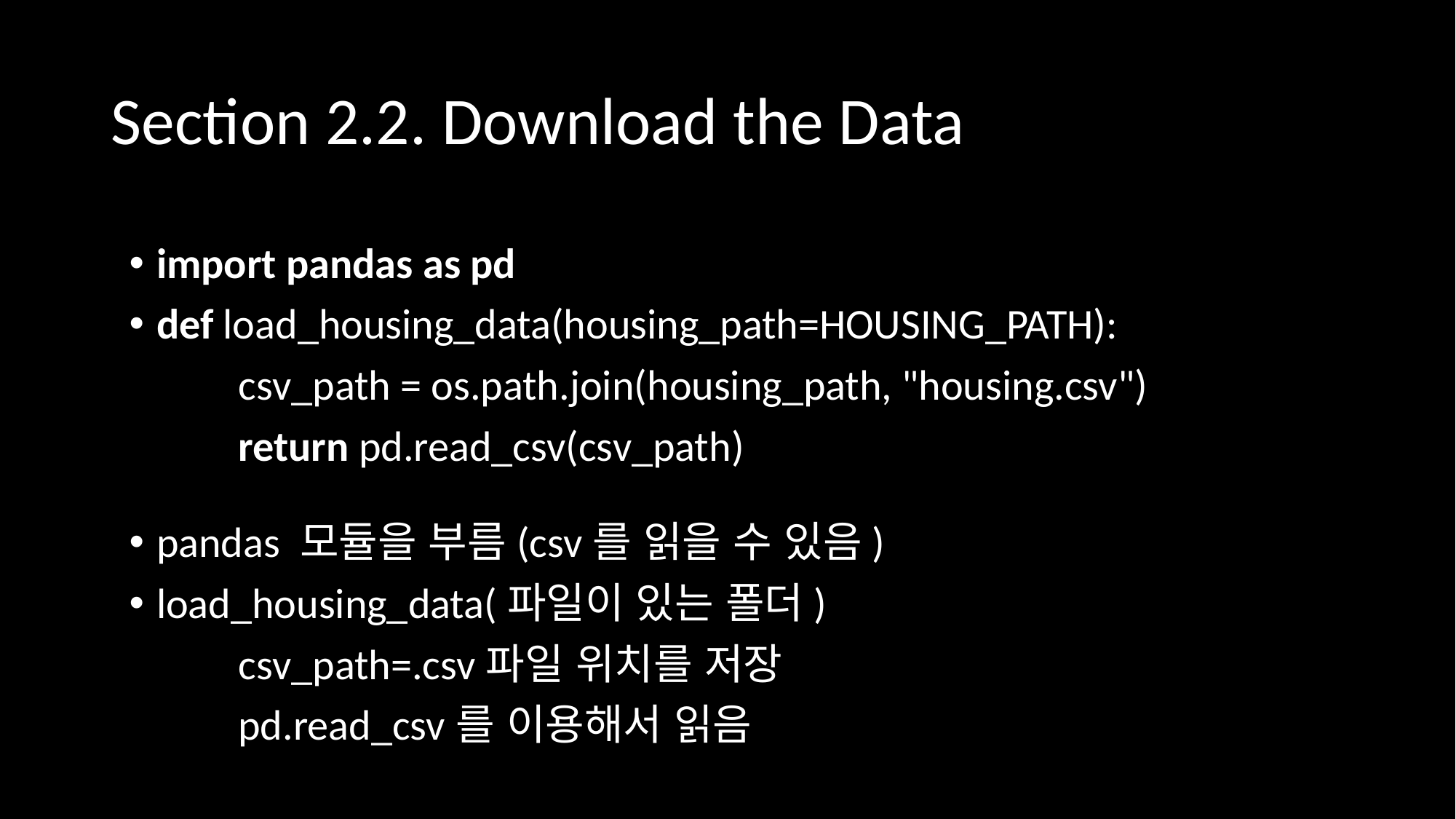

# Section 2.2. Download the Data
import pandas as pd
def load_housing_data(housing_path=HOUSING_PATH):
	csv_path = os.path.join(housing_path, "housing.csv")
	return pd.read_csv(csv_path)
pandas 모듈을 부름(csv를 읽을 수 있음)
load_housing_data(파일이 있는 폴더)
	csv_path=.csv파일 위치를 저장
	pd.read_csv를 이용해서 읽음